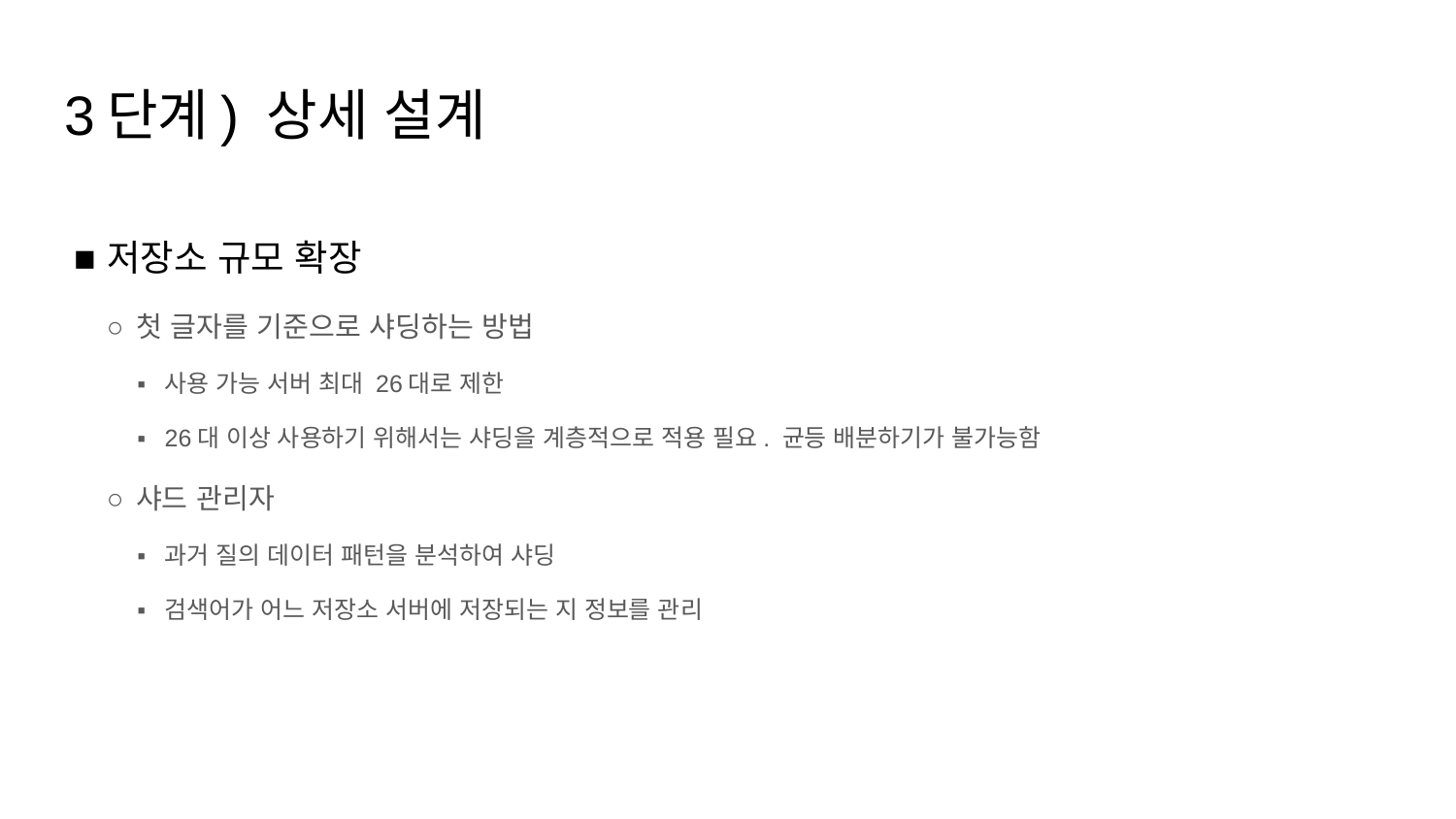

# 3단계) 상세 설계
저장소 규모 확장
첫 글자를 기준으로 샤딩하는 방법
사용 가능 서버 최대 26대로 제한
26대 이상 사용하기 위해서는 샤딩을 계층적으로 적용 필요. 균등 배분하기가 불가능함
샤드 관리자
과거 질의 데이터 패턴을 분석하여 샤딩
검색어가 어느 저장소 서버에 저장되는 지 정보를 관리